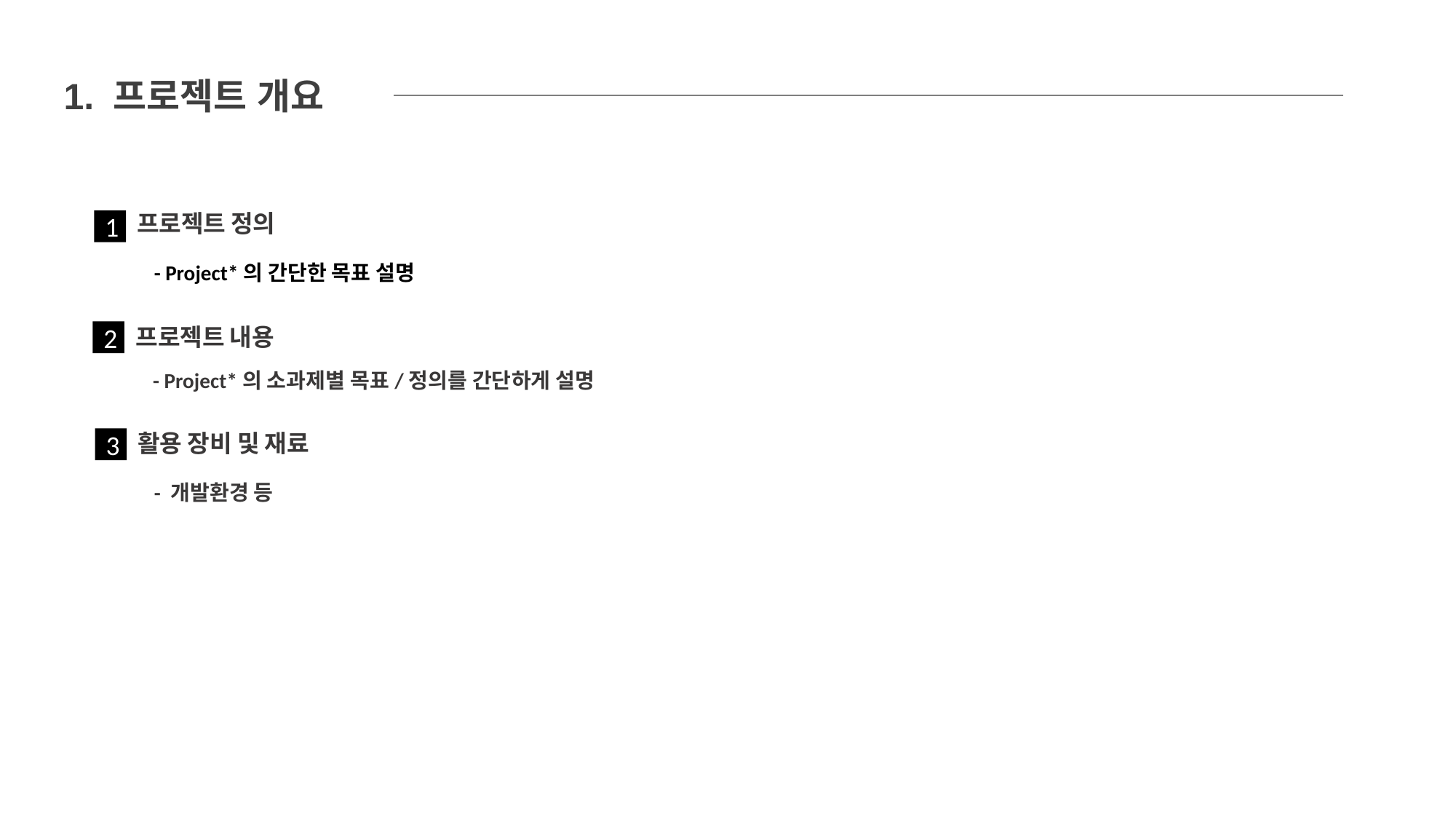

1. 프로젝트 개요
프로젝트 정의
1
- Project*의 간단한 목표 설명
프로젝트 내용
2
- Project*의 소과제별 목표/정의를 간단하게 설명
활용 장비 및 재료
3
- 개발환경 등